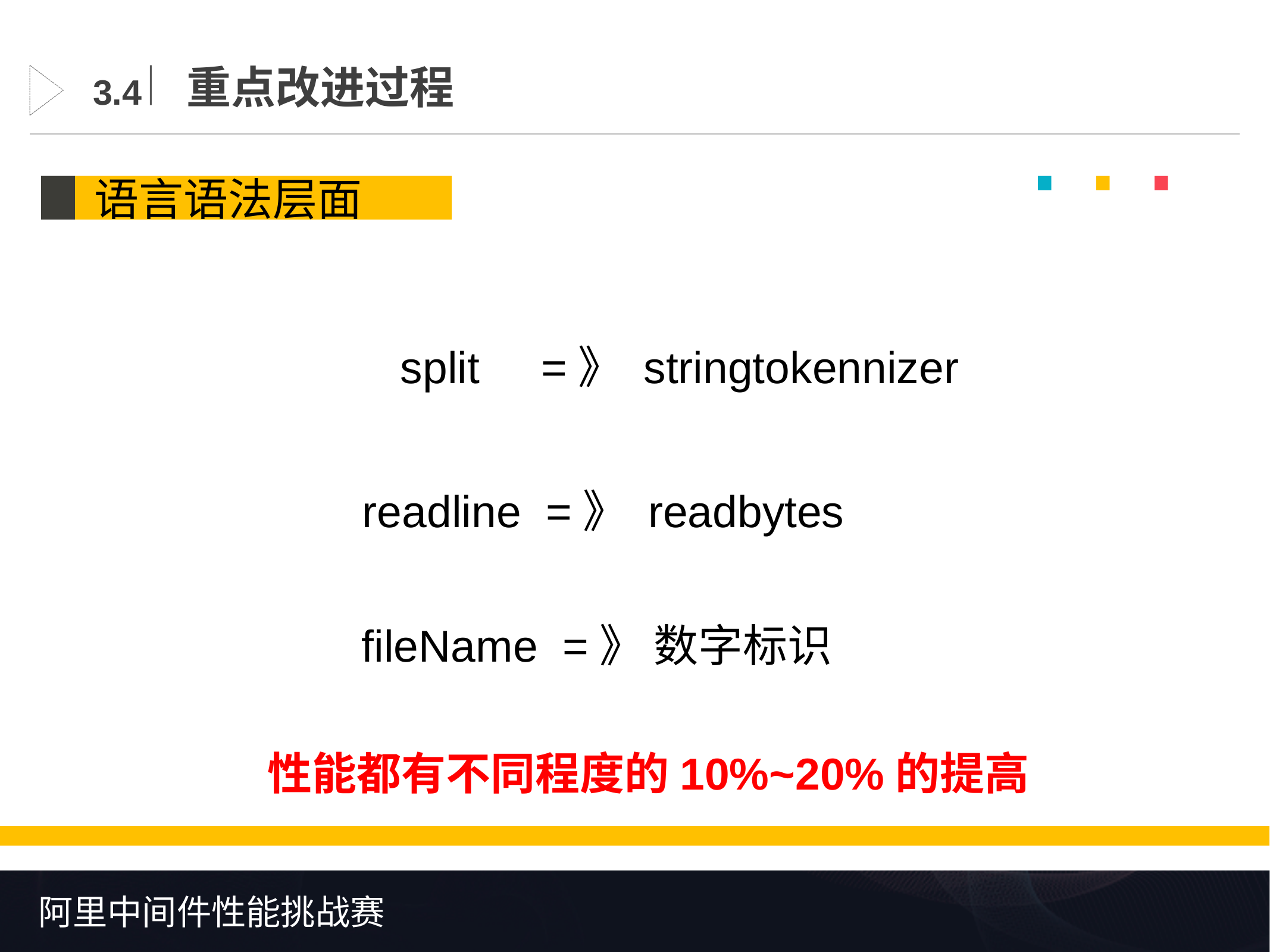

重点改进过程
3.4

· · ·

语言语法层面

split     =》 stringtokennizer

readline  =》 readbytes
fileName  =》 数字标识
性能都有不同程度的10%~20%的提高